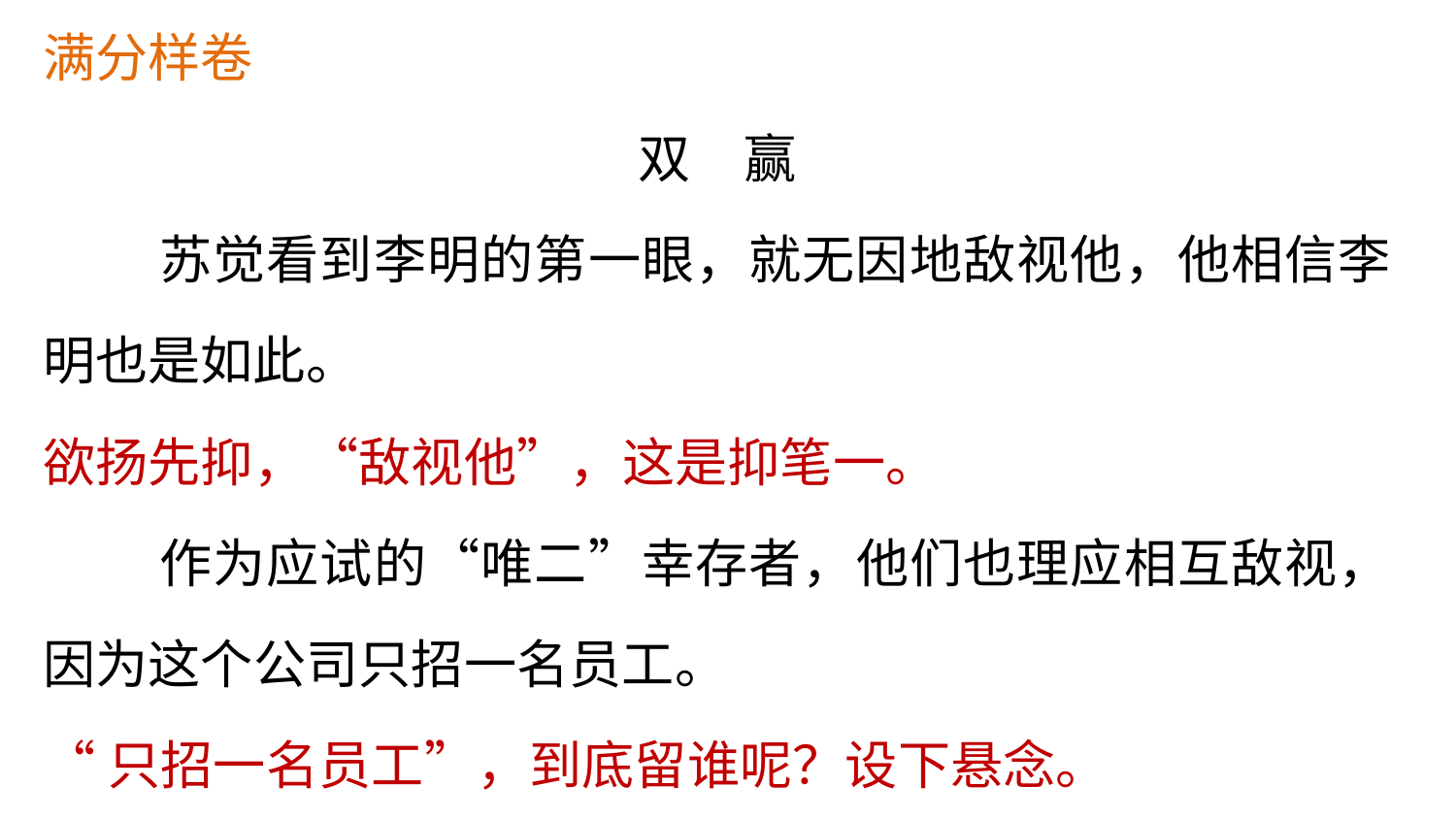

满分样卷
双　赢
        苏觉看到李明的第一眼，就无因地敌视他，他相信李明也是如此。
欲扬先抑，“敌视他”，这是抑笔一。
        作为应试的“唯二”幸存者，他们也理应相互敌视，因为这个公司只招一名员工。
“只招一名员工”，到底留谁呢？设下悬念。